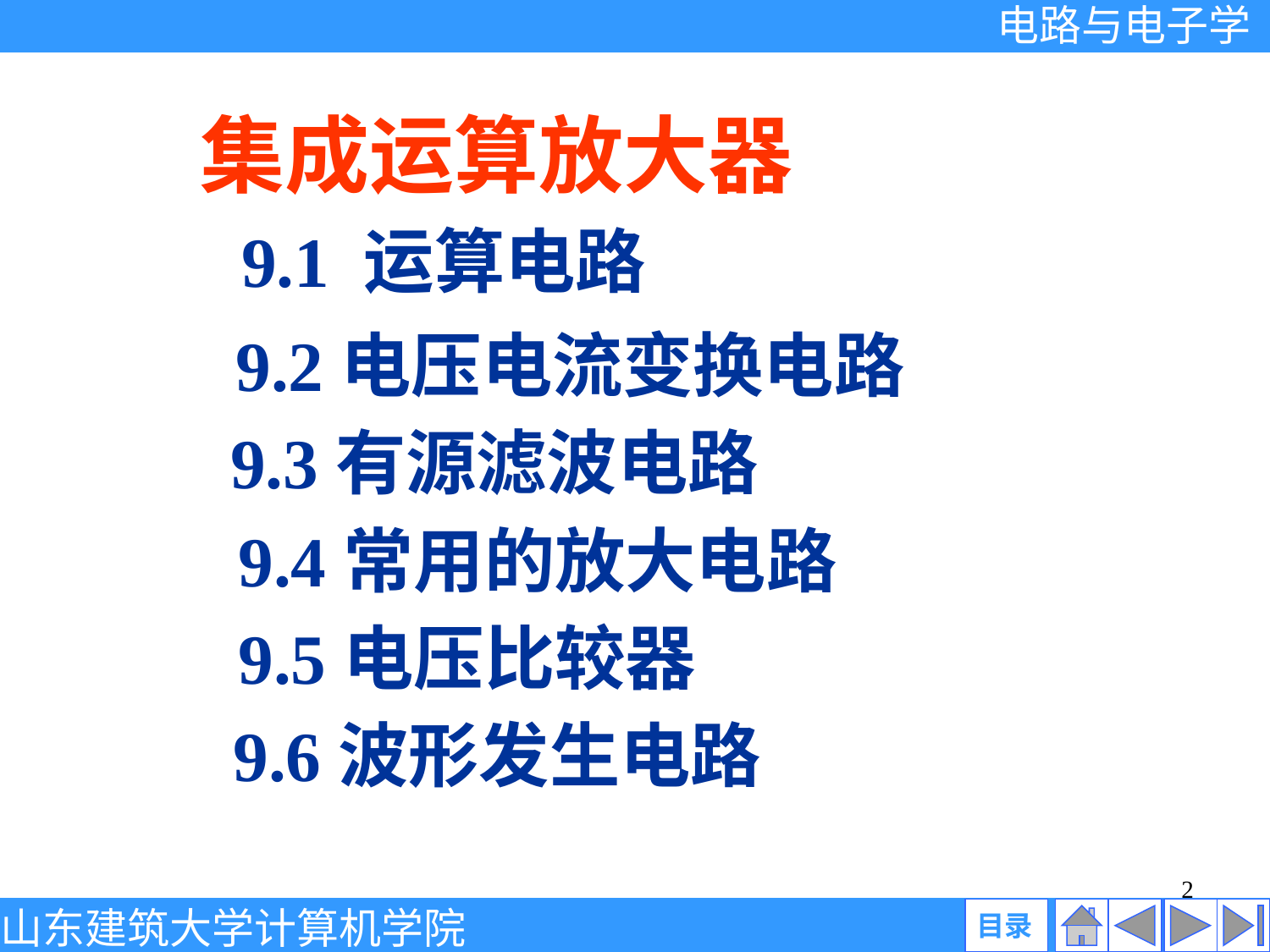

集成运算放大器
9.1 运算电路
9.2电压电流变换电路
9.3有源滤波电路
9.4常用的放大电路
9.5电压比较器
9.6波形发生电路